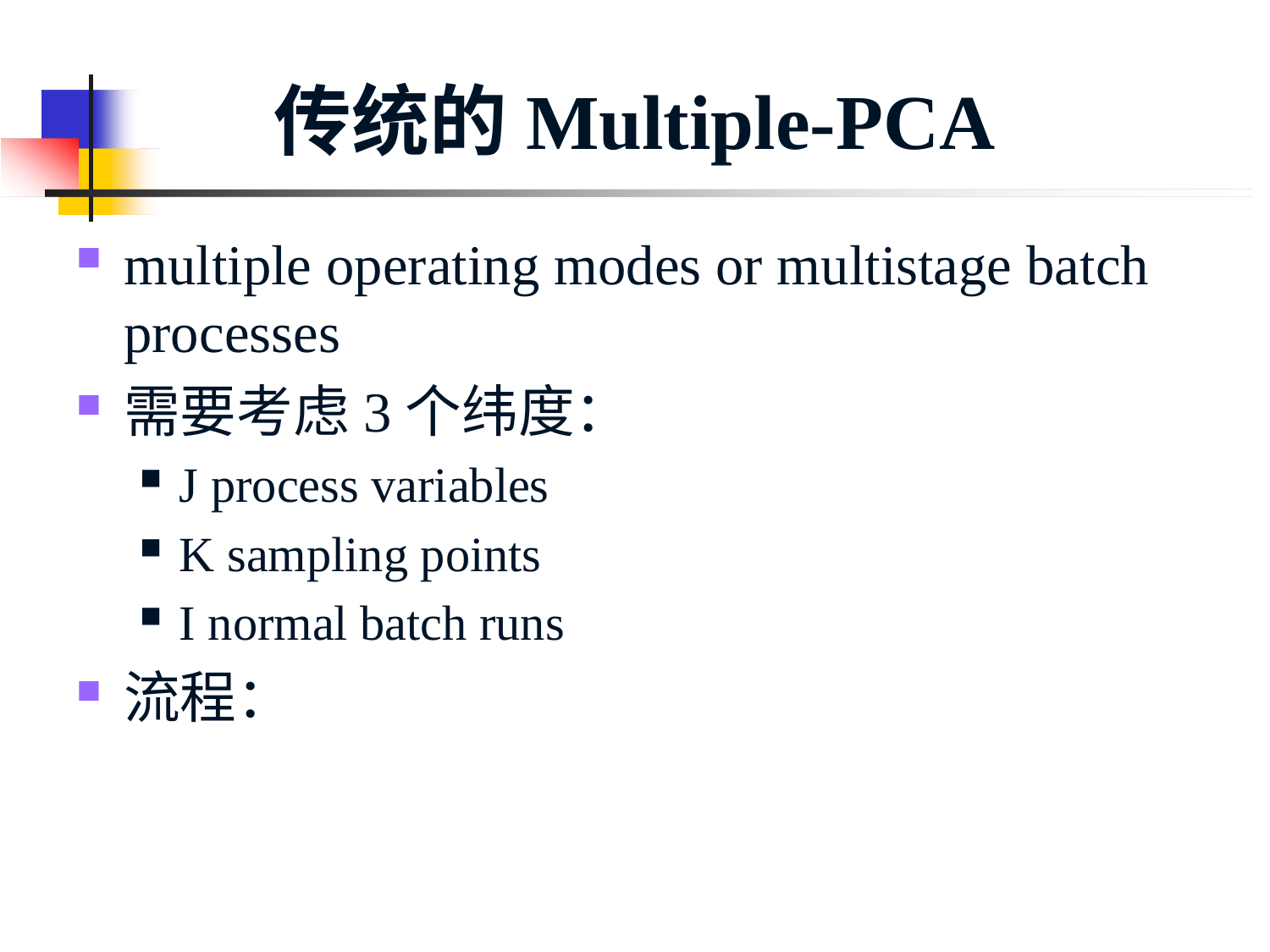

# 传统的Multiple-PCA
multiple operating modes or multistage batch processes
需要考虑3个纬度：
J process variables
K sampling points
I normal batch runs
流程：